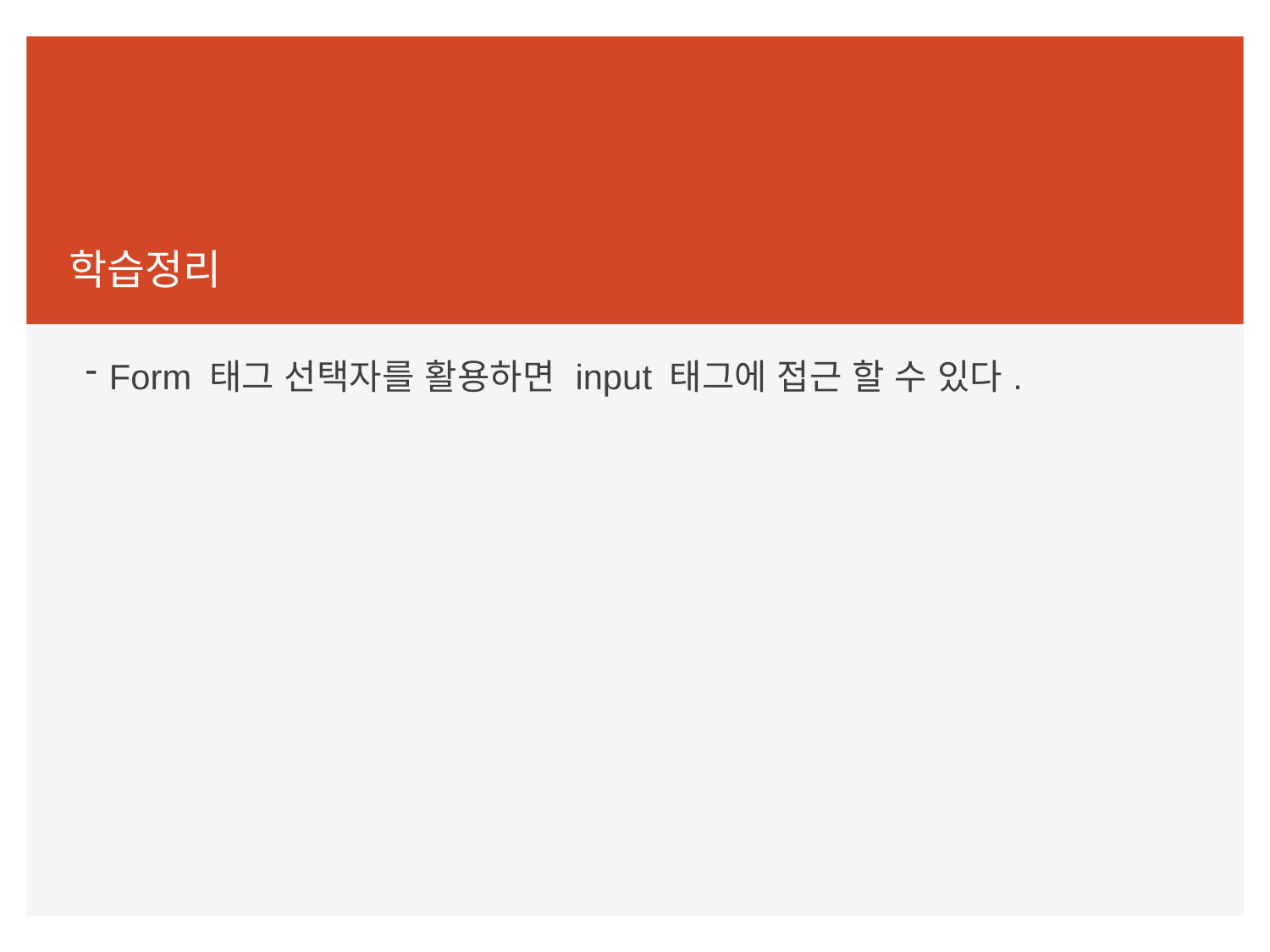

학습정리
Form 태그 선택자를 활용하면 input 태그에 접근 할 수 있다.